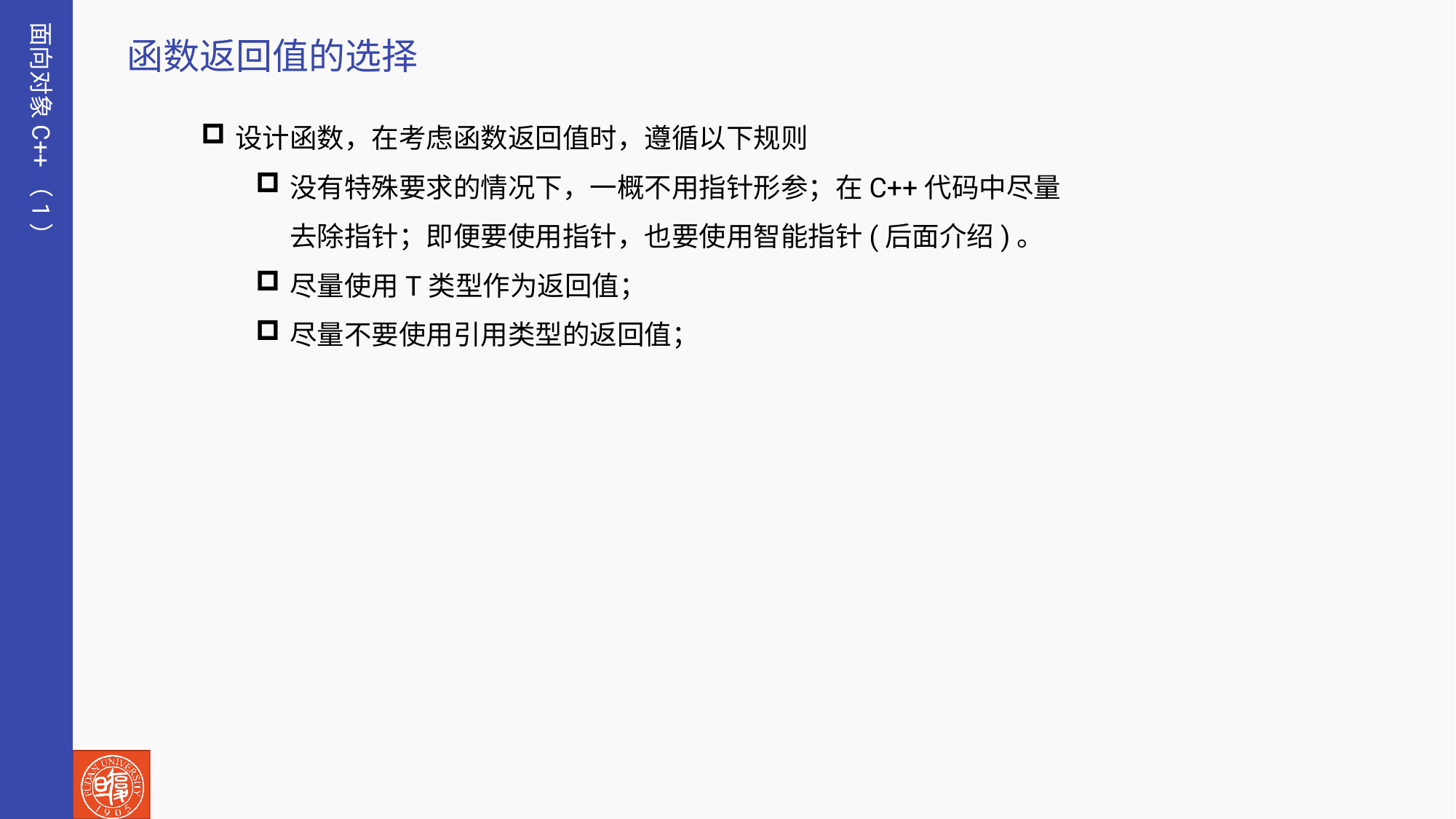

面向对象C++（1）
函数返回值的选择
设计函数，在考虑函数返回值时，遵循以下规则
没有特殊要求的情况下，一概不用指针形参；在C++代码中尽量去除指针；即便要使用指针，也要使用智能指针(后面介绍)。
尽量使用T类型作为返回值；
尽量不要使用引用类型的返回值；